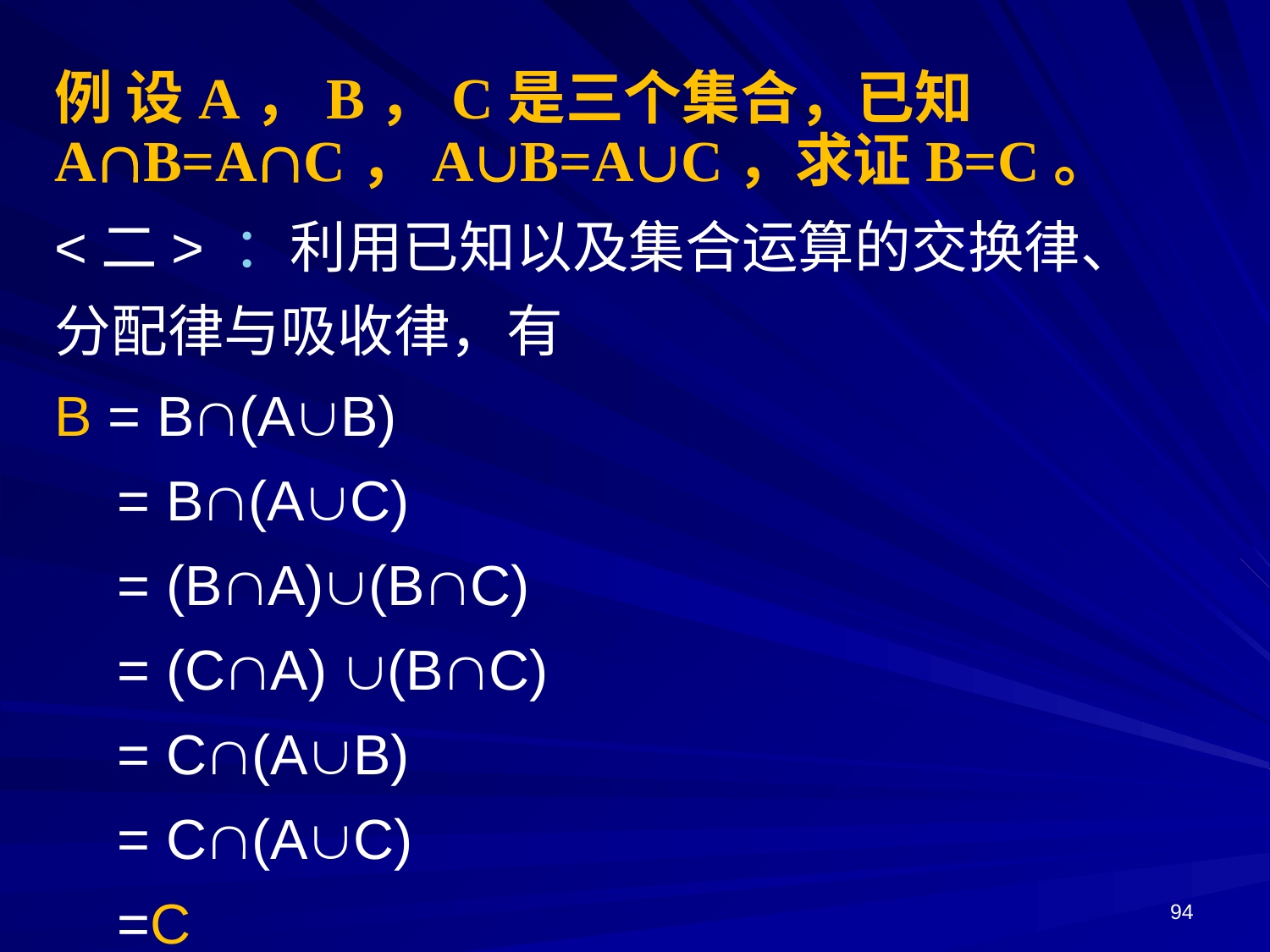

例 设A，B，C是三个集合，已知A∩B=A∩C，A∪B=A∪C，求证B=C。
<二> ：利用已知以及集合运算的交换律、分配律与吸收律，有
B = B∩(A∪B)
    = B∩(A∪C)
    = (B∩A)∪(B∩C)
    = (C∩A) ∪(B∩C)
    = C∩(A∪B)
    = C∩(A∪C)
    =C

94